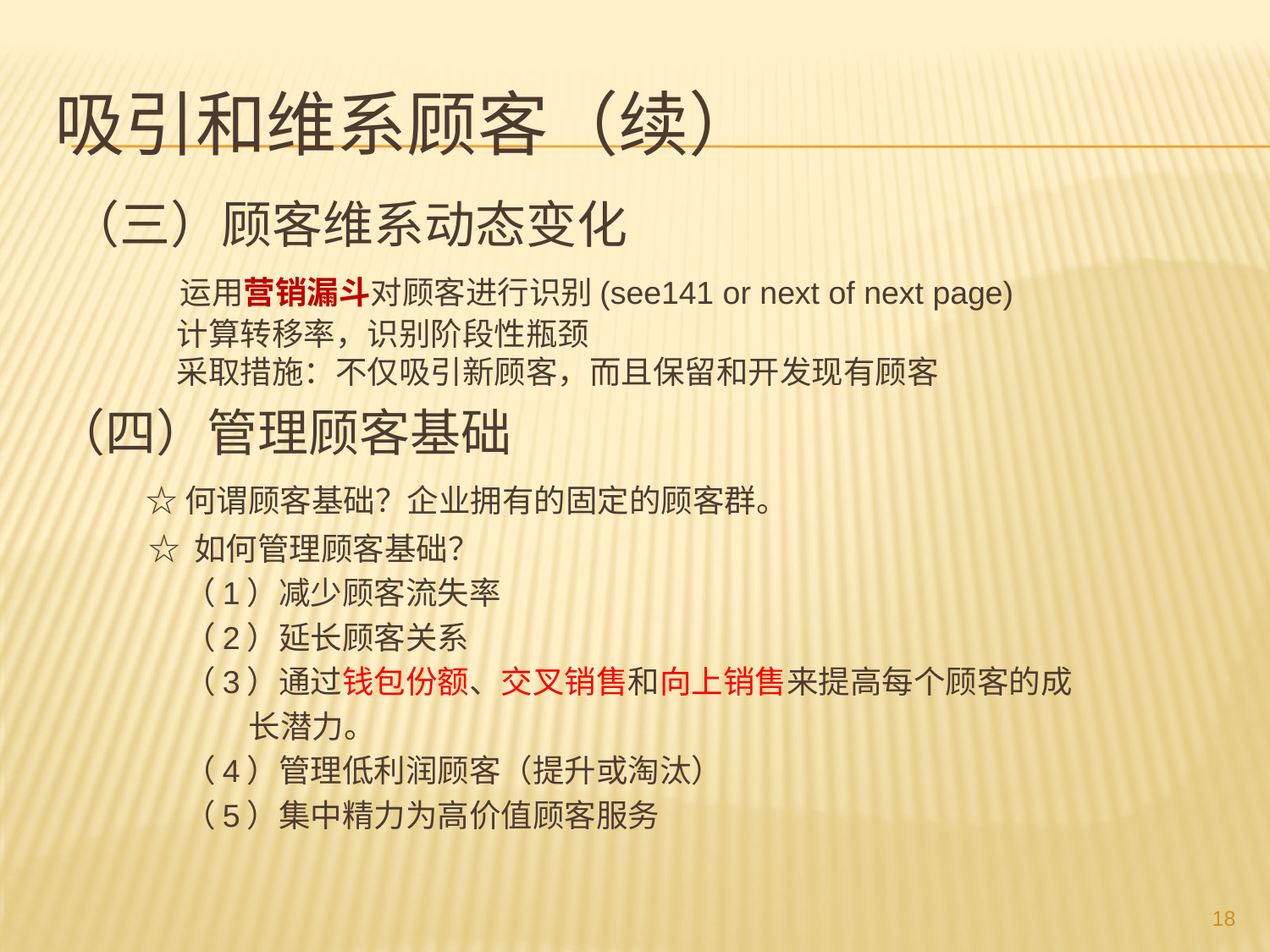

# 吸引和维系顾客（续）
 （三）顾客维系动态变化
          运用营销漏斗对顾客进行识别(see141 or next of next page)
                计算转移率，识别阶段性瓶颈
                采取措施：不仅吸引新顾客，而且保留和开发现有顾客
（四）管理顾客基础
        ☆何谓顾客基础？企业拥有的固定的顾客群。
             ☆ 如何管理顾客基础？
                 （1）减少顾客流失率
                 （2）延长顾客关系
                 （3）通过钱包份额、交叉销售和向上销售来提高每个顾客的成
                          长潜力。
                 （4）管理低利润顾客（提升或淘汰）
                 （5）集中精力为高价值顾客服务
18